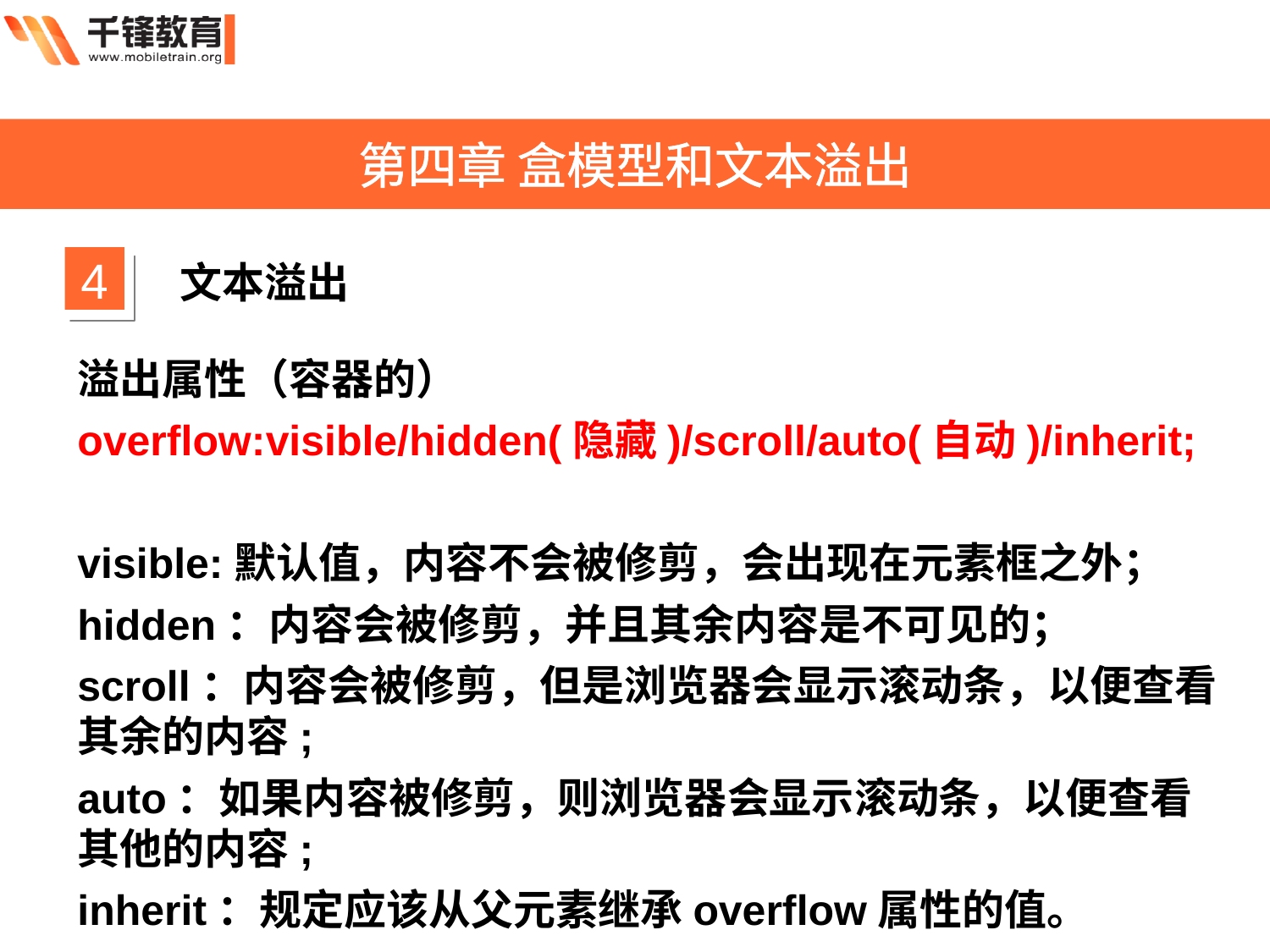

第四章 盒模型和文本溢出
4

文本溢出

溢出属性（容器的）
overflow:visible/hidden(隐藏)/scroll/auto(自动)/inherit;

visible:默认值，内容不会被修剪，会出现在元素框之外；
hidden：内容会被修剪，并且其余内容是不可见的；
scroll：内容会被修剪，但是浏览器会显示滚动条，以便查看其余的内容;
auto：如果内容被修剪，则浏览器会显示滚动条，以便查看其他的内容;
inherit：规定应该从父元素继承overflow属性的值。